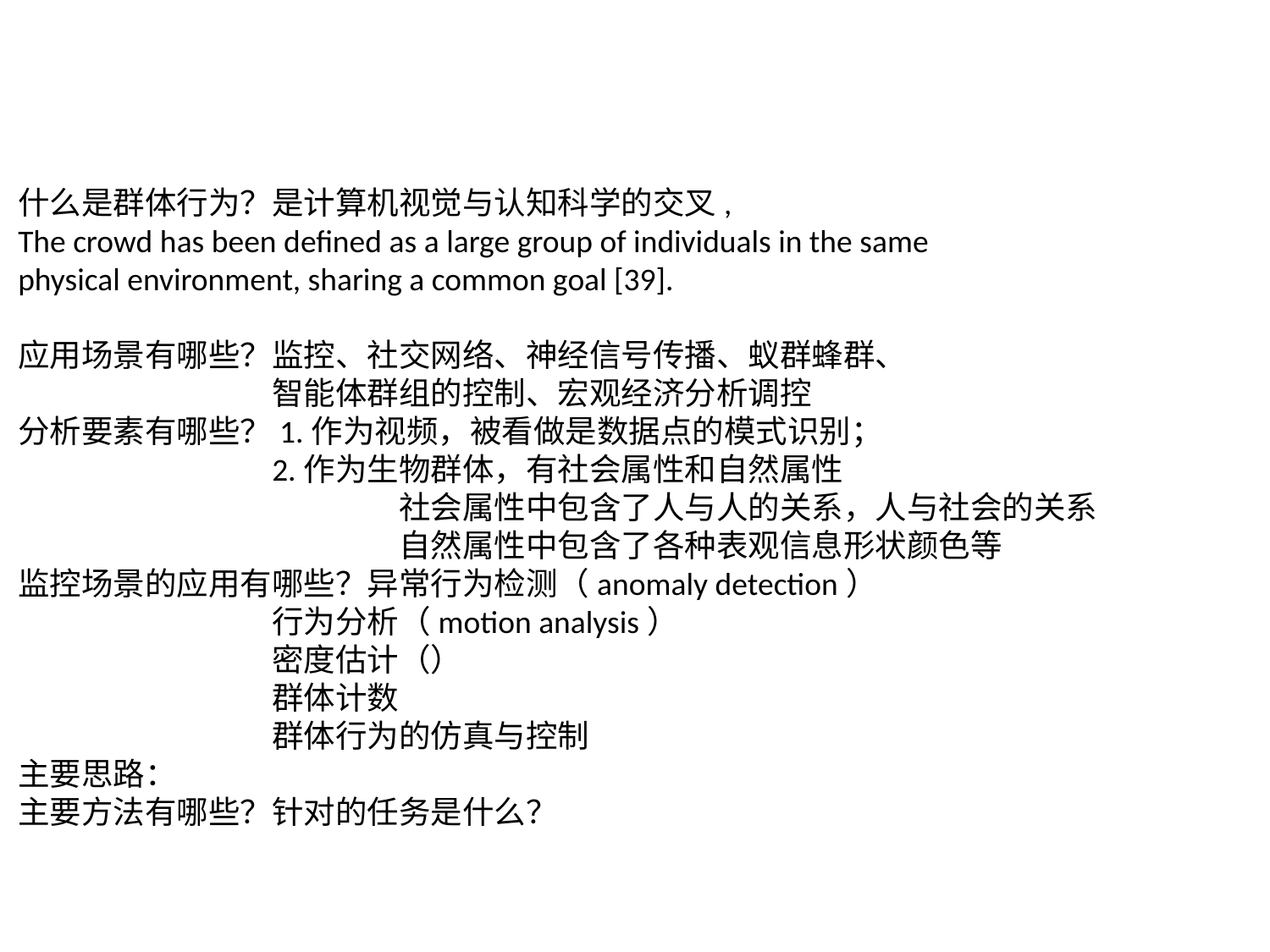

什么是群体行为？是计算机视觉与认知科学的交叉,
The crowd has been defined as a large group of individuals in the same
physical environment, sharing a common goal [39].

应用场景有哪些？监控、社交网络、神经信号传播、蚁群蜂群、
		智能体群组的控制、宏观经济分析调控
分析要素有哪些？1.作为视频，被看做是数据点的模式识别；
		2.作为生物群体，有社会属性和自然属性
			社会属性中包含了人与人的关系，人与社会的关系
			自然属性中包含了各种表观信息形状颜色等
监控场景的应用有哪些？异常行为检测（anomaly detection）
		行为分析（motion analysis）
		密度估计（）
		群体计数
		群体行为的仿真与控制
主要思路：
主要方法有哪些？针对的任务是什么？